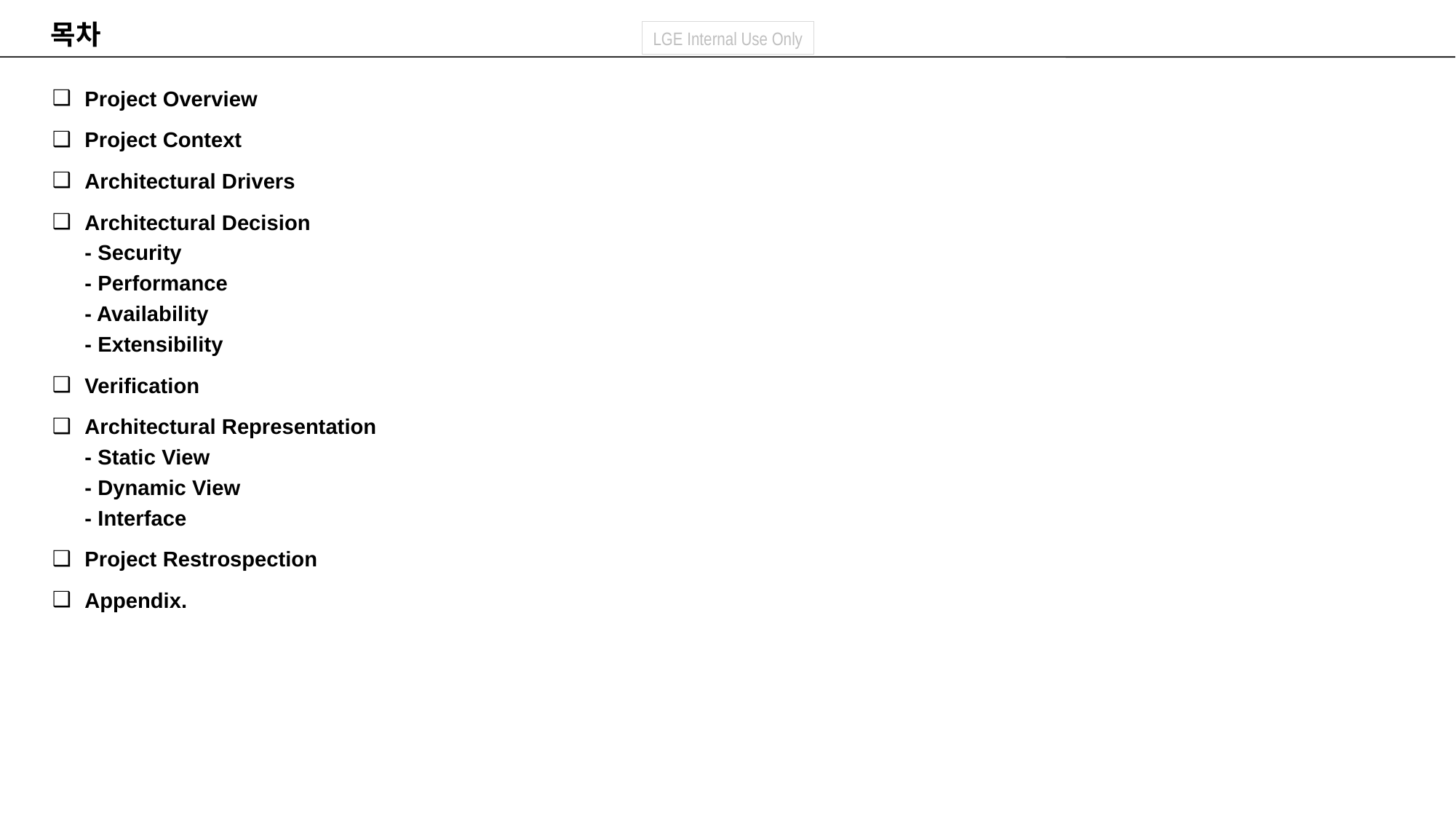

목차
Project Overview
Project Context
Architectural Drivers
Architectural Decision
- Security
- Performance
- Availability
- Extensibility
Verification
Architectural Representation
- Static View
- Dynamic View
- Interface
Project Restrospection
Appendix.